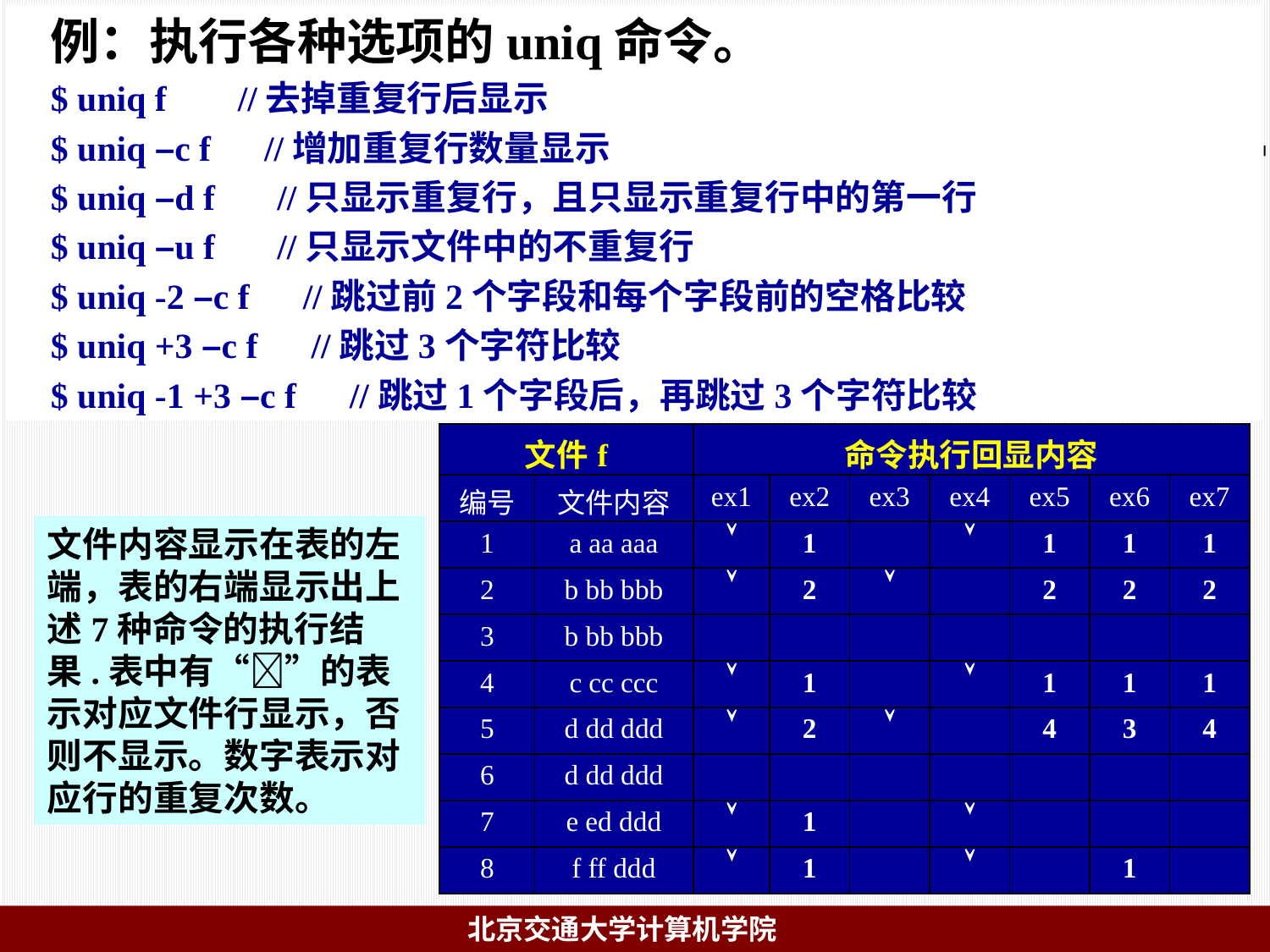

例：执行各种选项的uniq命令。
$ uniq f        //去掉重复行后显示
$ uniq –c f      //增加重复行数量显示
$ uniq –d f       //只显示重复行，且只显示重复行中的第一行
$ uniq –u f       //只显示文件中的不重复行
$ uniq -2 –c f      //跳过前2个字段和每个字段前的空格比较
$ uniq +3 –c f      //跳过3个字符比较
$ uniq -1 +3 –c f      //跳过1个字段后，再跳过3个字符比较
| 文件f |  | 命令执行回显内容 |  |  |  |  |  |  |
| --- | --- | --- | --- | --- | --- | --- | --- | --- |
| 编号 | 文件内容 | ex1 | ex2 | ex3 | ex4 | ex5 | ex6 | ex7 |
| 1 | a aa aaa | ∨ | 1 |  | ∨ | 1 | 1 | 1 |
| 2 | b bb bbb | ∨ | 2 | ∨ |  | 2 | 2 | 2 |
| 3 | b bb bbb |  |  |  |  |  |  |  |
| 4 | c cc ccc | ∨ | 1 |  | ∨ | 1 | 1 | 1 |
| 5 | d dd ddd | ∨ | 2 | ∨ |  | 4 | 3 | 4 |
| 6 | d dd ddd |  |  |  |  |  |  |  |
| 7 | e ed ddd | ∨ | 1 |  | ∨ |  |  |  |
| 8 | f ff ddd | ∨ | 1 |  | ∨ |  | 1 |  |
文件内容显示在表的左端，表的右端显示出上述7种命令的执行结果.表中有“∨”的表示对应文件行显示，否则不显示。数字表示对应行的重复次数。